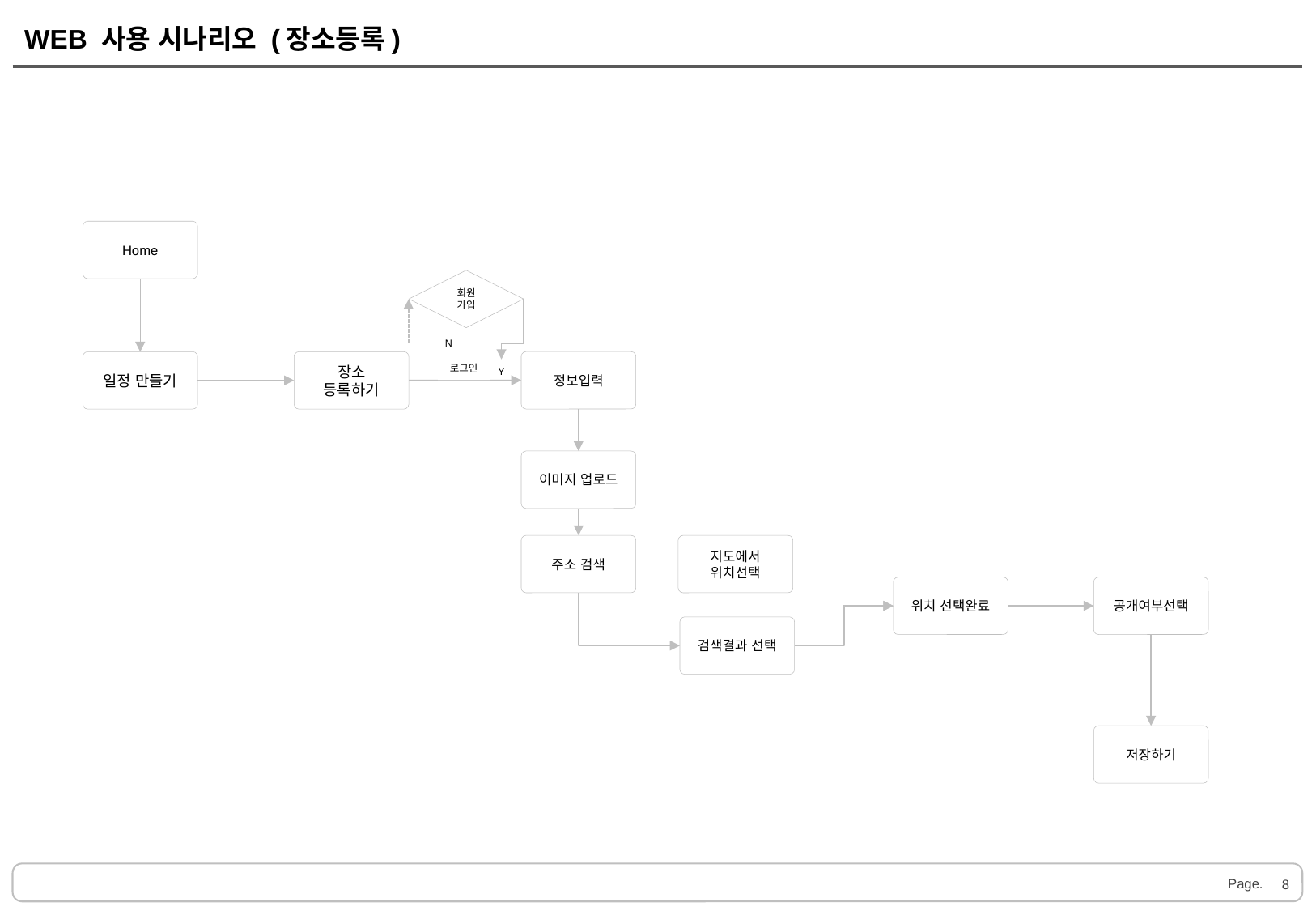

WEB 사용 시나리오 (장소등록)
Home
회원
가입
N
정보입력
장소
등록하기
일정 만들기
로그인
Y
이미지 업로드
주소 검색
지도에서
위치선택
위치 선택완료
공개여부선택
검색결과 선택
저장하기
8